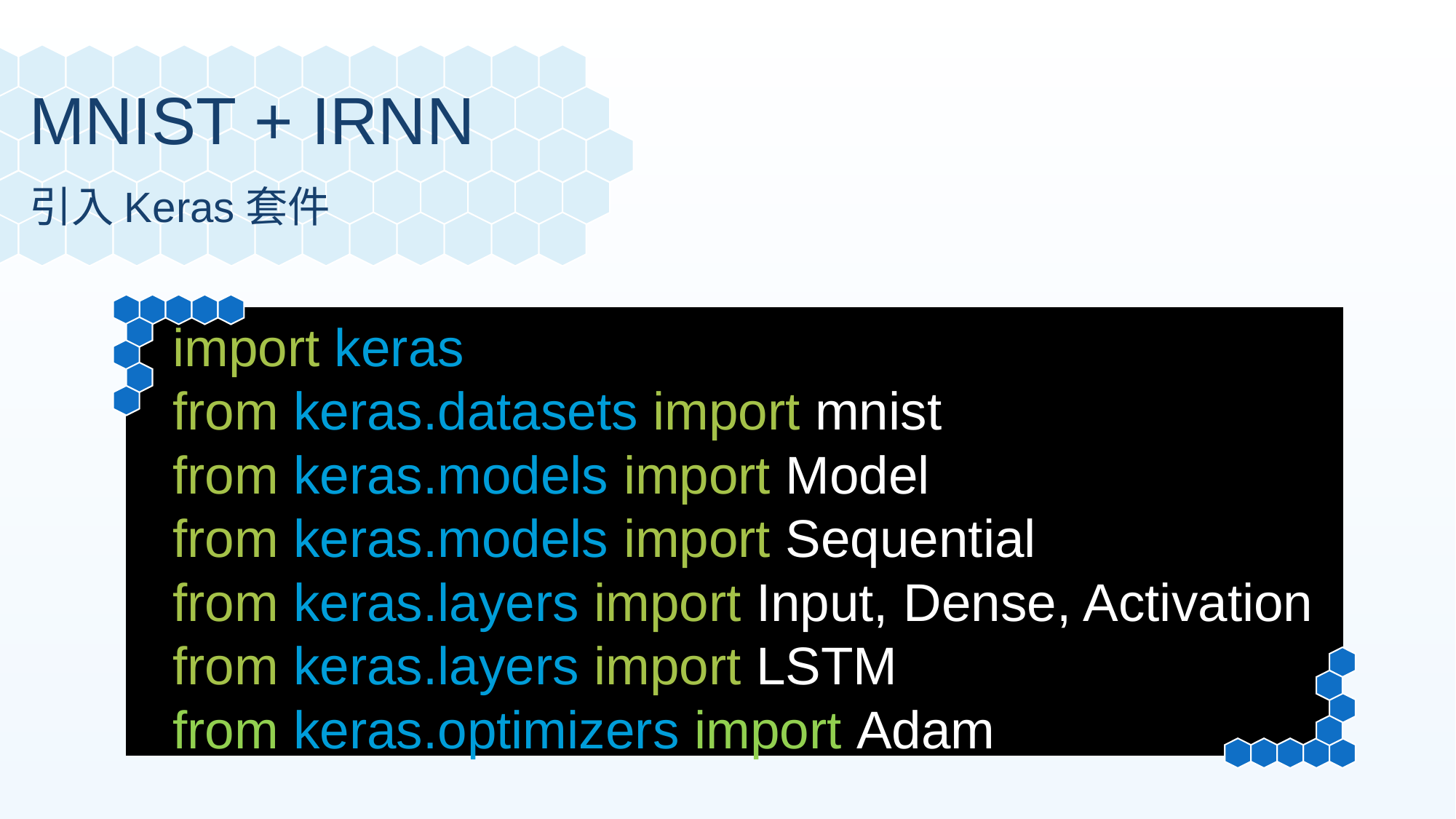

MNIST + IRNN
引入Keras套件

import keras
from keras.datasets import mnist
from keras.models import Model
from keras.models import Sequential
from keras.layers import Input, Dense, Activation
from keras.layers import LSTM
from keras.optimizers import Adam